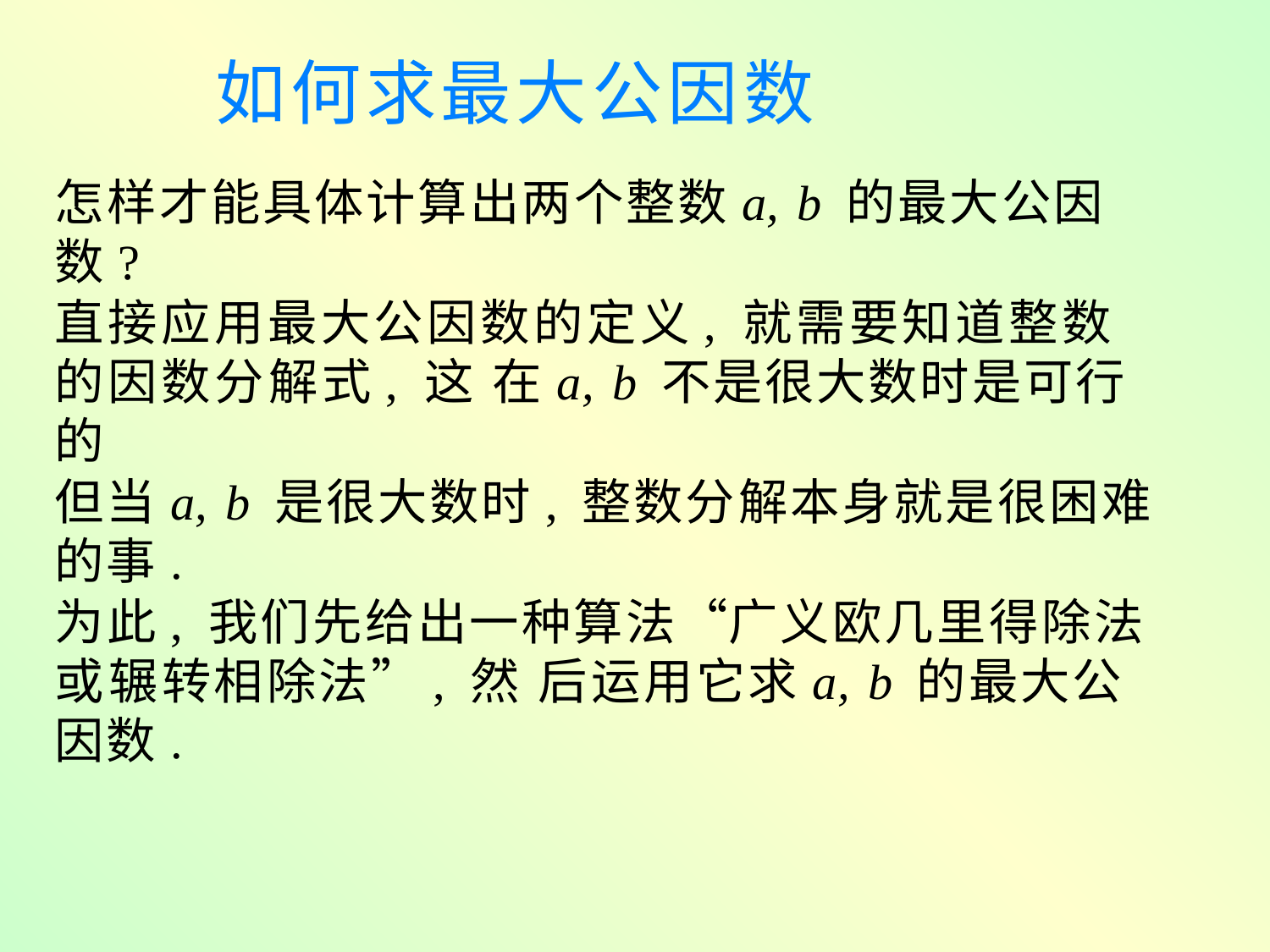

# 如何求最大公因数
怎样才能具体计算出两个整数a, b 的最大公因数?
直接应用最大公因数的定义, 就需要知道整数的因数分解式, 这 在a, b 不是很大数时是可行的
但当a, b 是很大数时, 整数分解本身就是很困难的事.
为此, 我们先给出一种算法“广义欧几里得除法或辗转相除法”, 然 后运用它求a, b 的最大公因数.